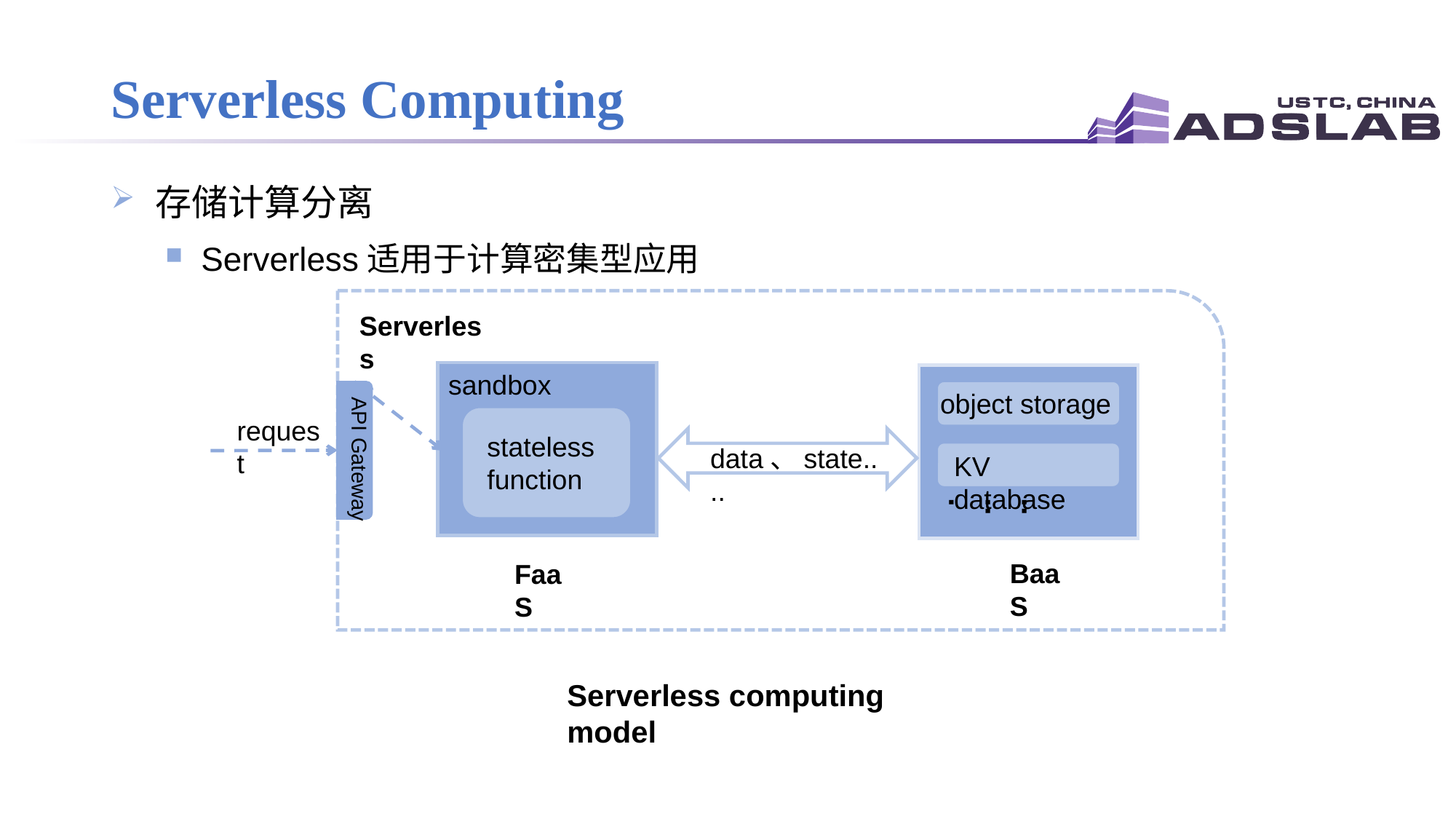

# Serverless Computing
 存储计算分离
 Serverless适用于计算密集型应用

Serverless

sandbox

object storage
API Gateway

request
stateless
function

data、state....

KV database
.....
BaaS
FaaS
Serverless computing model